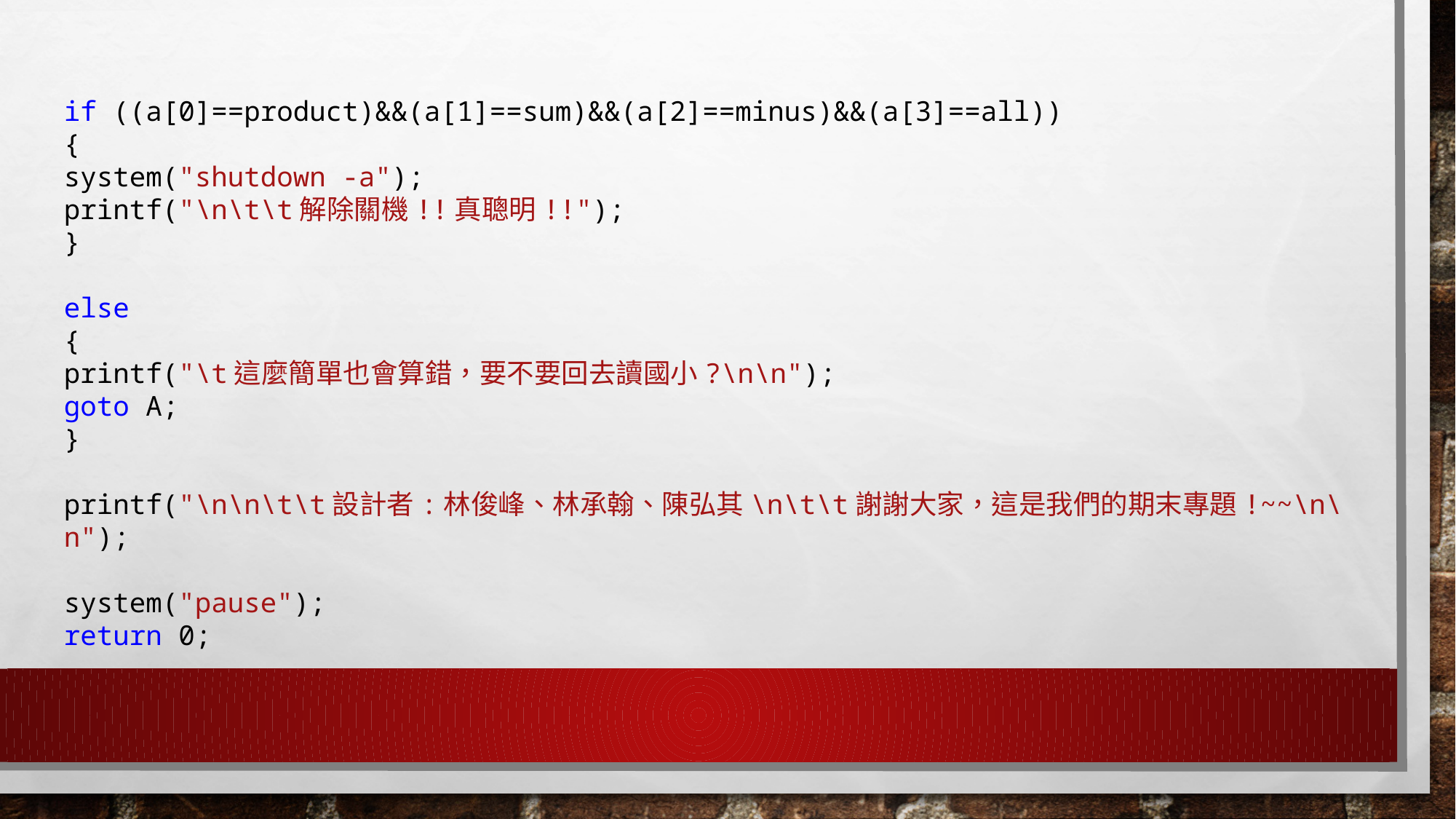

if ((a[0]==product)&&(a[1]==sum)&&(a[2]==minus)&&(a[3]==all))
{
system("shutdown -a");
printf("\n\t\t解除關機!!真聰明!!");
}

else
{
printf("\t這麼簡單也會算錯，要不要回去讀國小?\n\n");
goto A;
}

printf("\n\n\t\t設計者:林俊峰、林承翰、陳弘其\n\t\t謝謝大家，這是我們的期末專題!~~\n\n");

system("pause");
return 0;